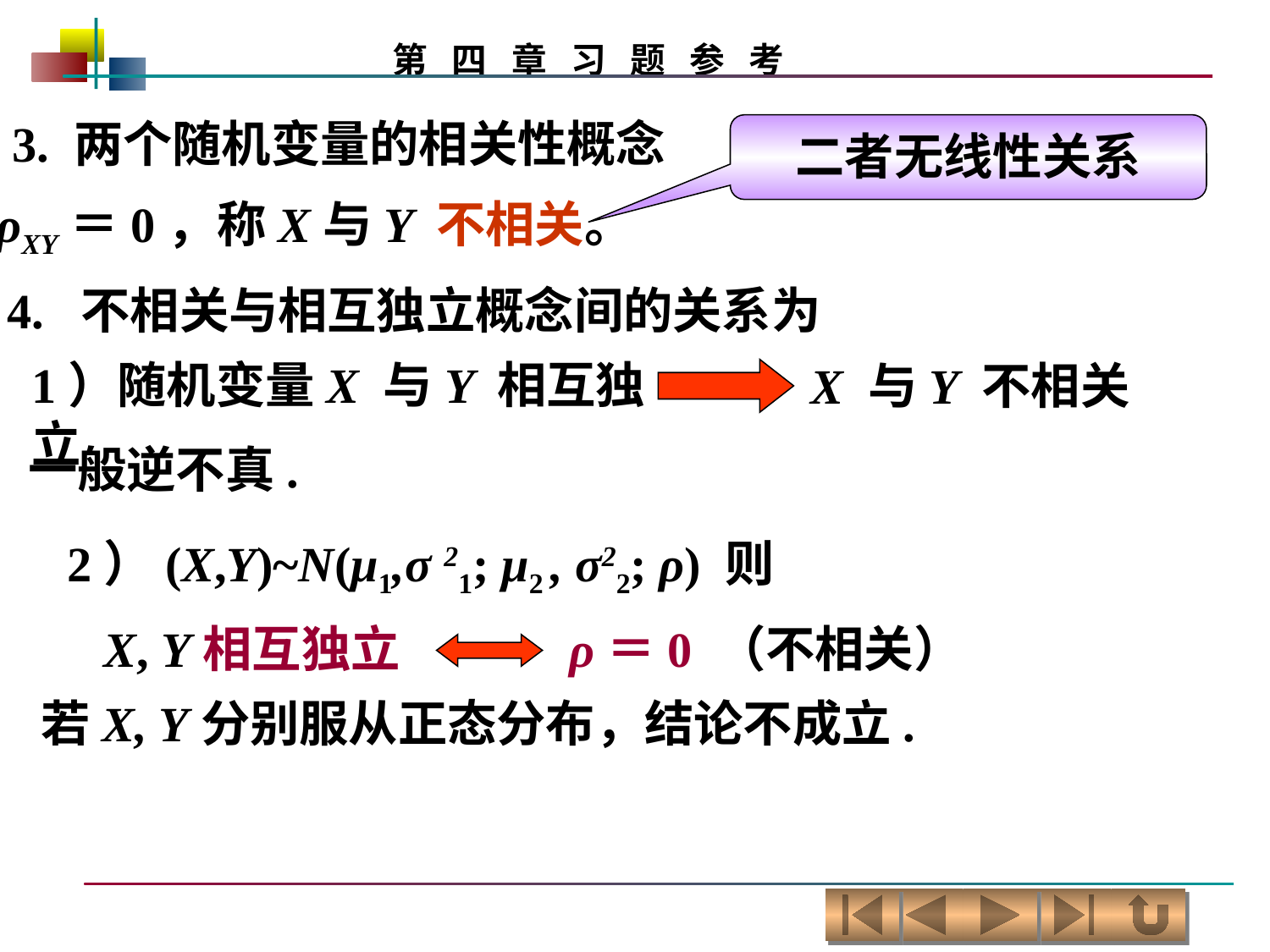

3. 两个随机变量的相关性概念
二者无线性关系
ρXY＝0，称X与Y 不相关。
4.  不相关与相互独立概念间的关系为
1）随机变量X 与Y 相互独立
X 与Y 不相关

一般逆不真.
2）(X,Y)~N(μ1,σ 21; μ2 , σ22; ρ) 则
X, Y相互独立              ρ＝0 （不相关）

若X, Y分别服从正态分布，结论不成立.